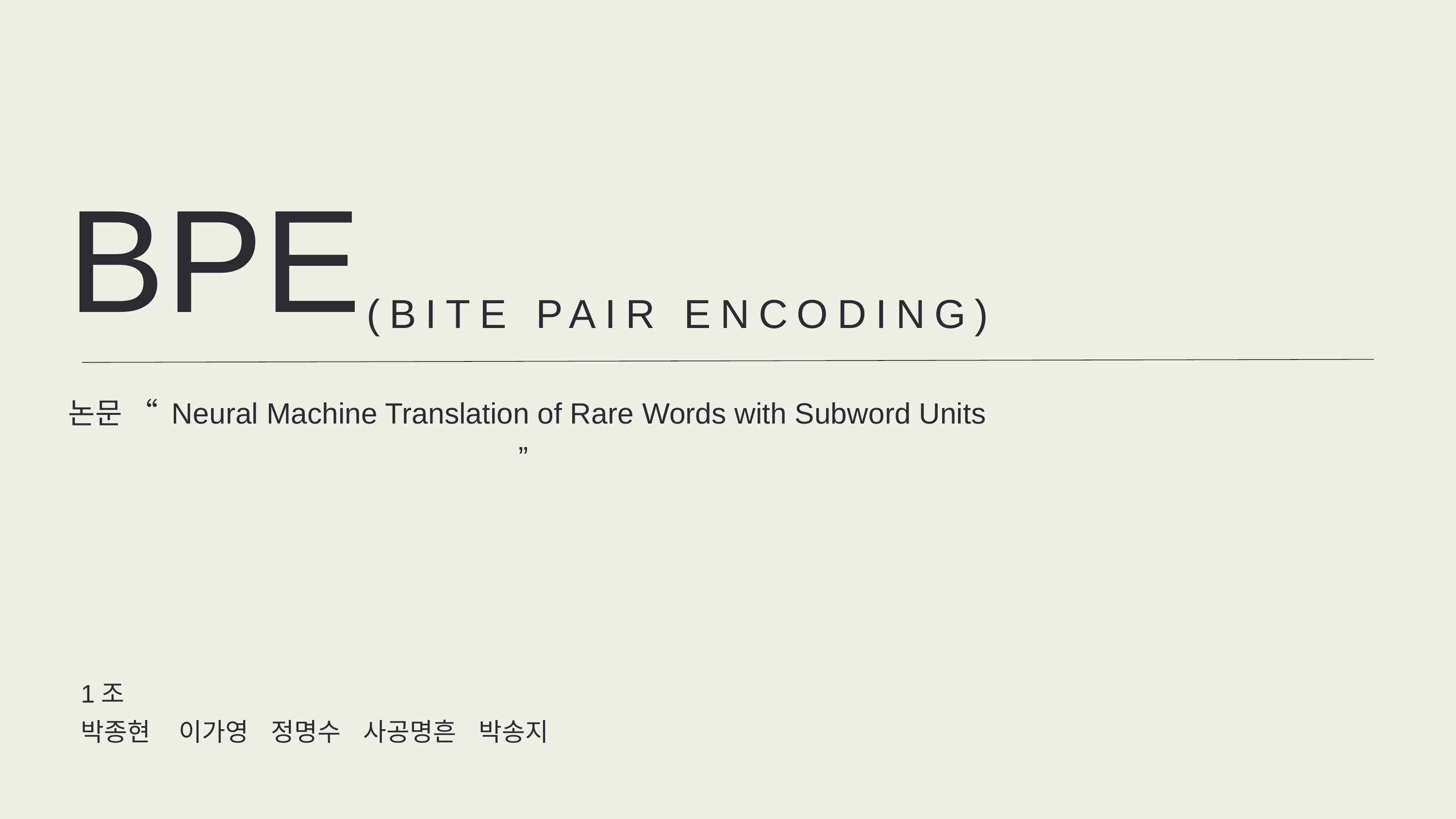

BPE
(BITE PAIR ENCODING)

논문 “ Neural Machine Translation of Rare Words with Subword Units ”
1조
박종현     이가영    정명수    사공명흔    박송지